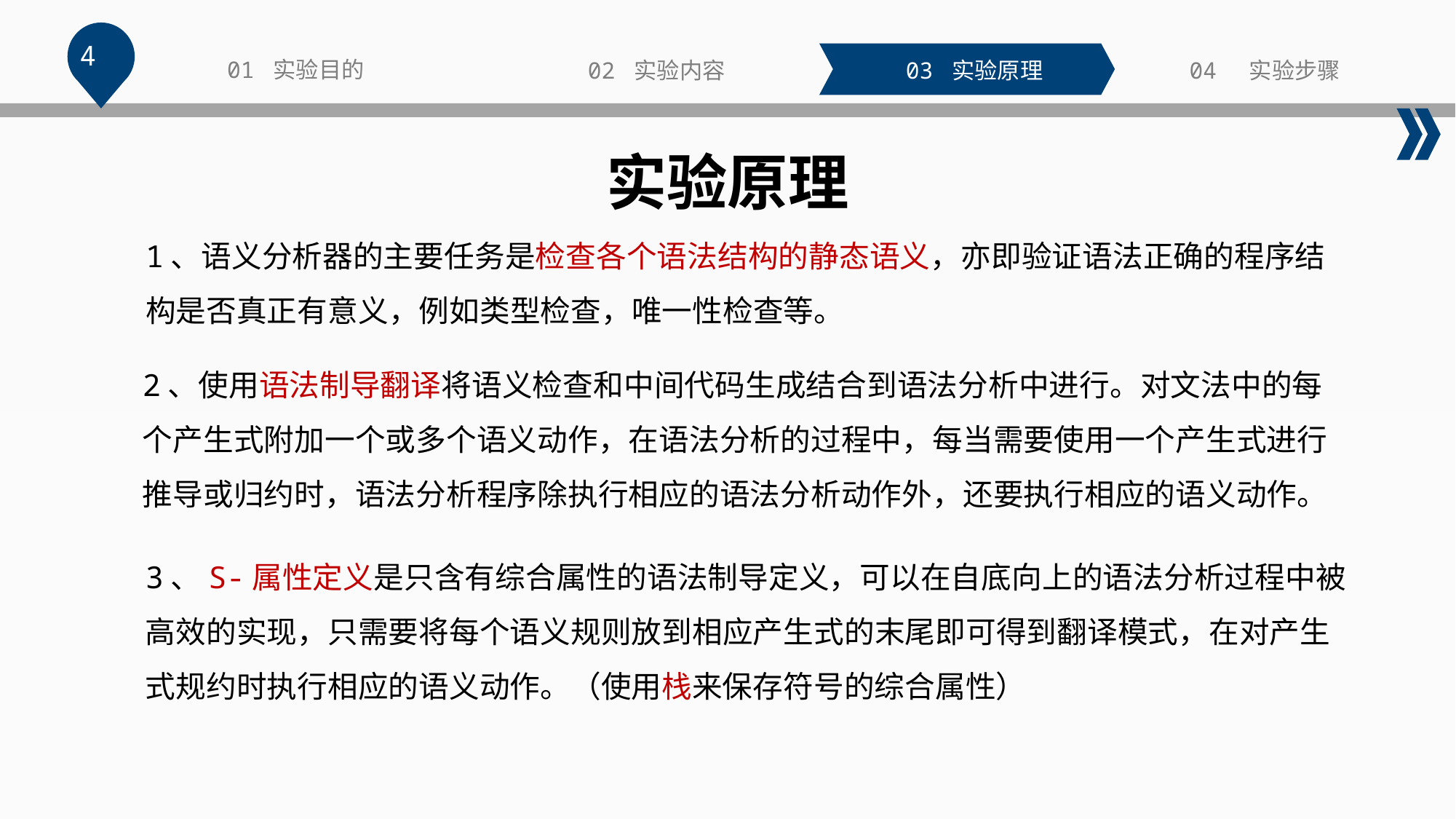

4

01 实验目的
02 实验内容
03 实验原理
04  实验步骤

实验原理
1、语义分析器的主要任务是检查各个语法结构的静态语义，亦即验证语法正确的程序结构是否真正有意义，例如类型检查，唯一性检查等。
2、使用语法制导翻译将语义检查和中间代码生成结合到语法分析中进行。对文法中的每个产生式附加一个或多个语义动作，在语法分析的过程中，每当需要使用一个产生式进行推导或归约时，语法分析程序除执行相应的语法分析动作外，还要执行相应的语义动作。
3、S-属性定义是只含有综合属性的语法制导定义，可以在自底向上的语法分析过程中被高效的实现，只需要将每个语义规则放到相应产生式的末尾即可得到翻译模式，在对产生式规约时执行相应的语义动作。（使用栈来保存符号的综合属性）